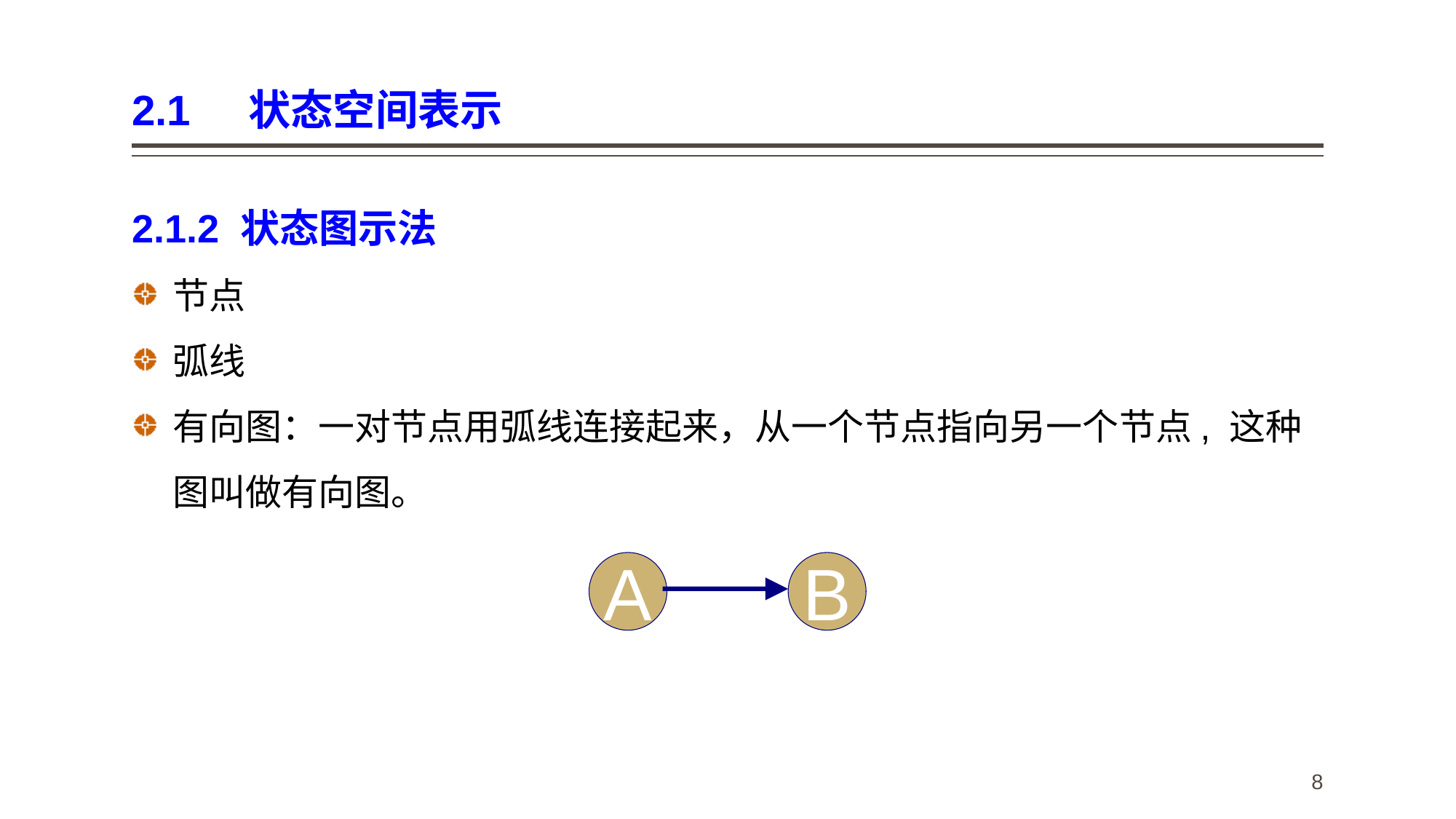

# 2.1    状态空间表示
2.1.2 状态图示法
节点
弧线
有向图：一对节点用弧线连接起来，从一个节点指向另一个节点, 这种图叫做有向图。
A
B

8